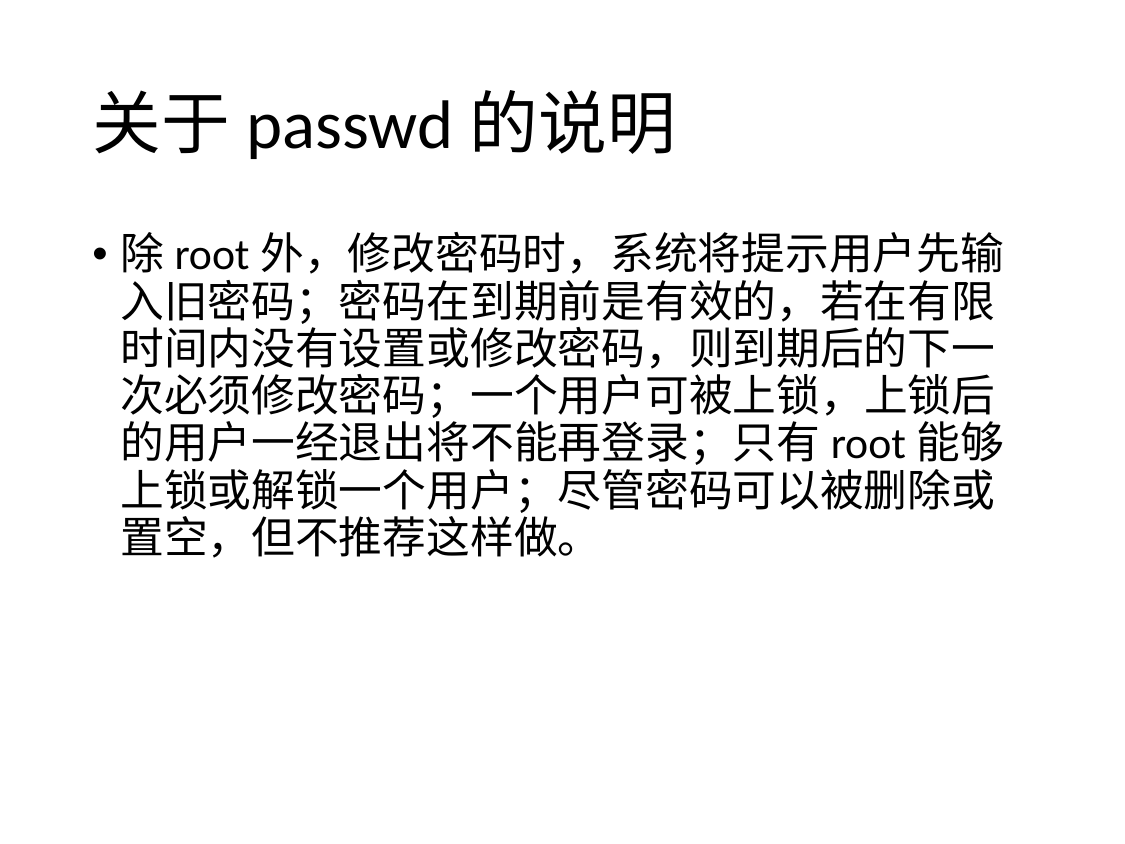

# 关于passwd的说明
除root外，修改密码时，系统将提示用户先输入旧密码；密码在到期前是有效的，若在有限时间内没有设置或修改密码，则到期后的下一次必须修改密码；一个用户可被上锁，上锁后的用户一经退出将不能再登录；只有root能够上锁或解锁一个用户；尽管密码可以被删除或置空，但不推荐这样做。